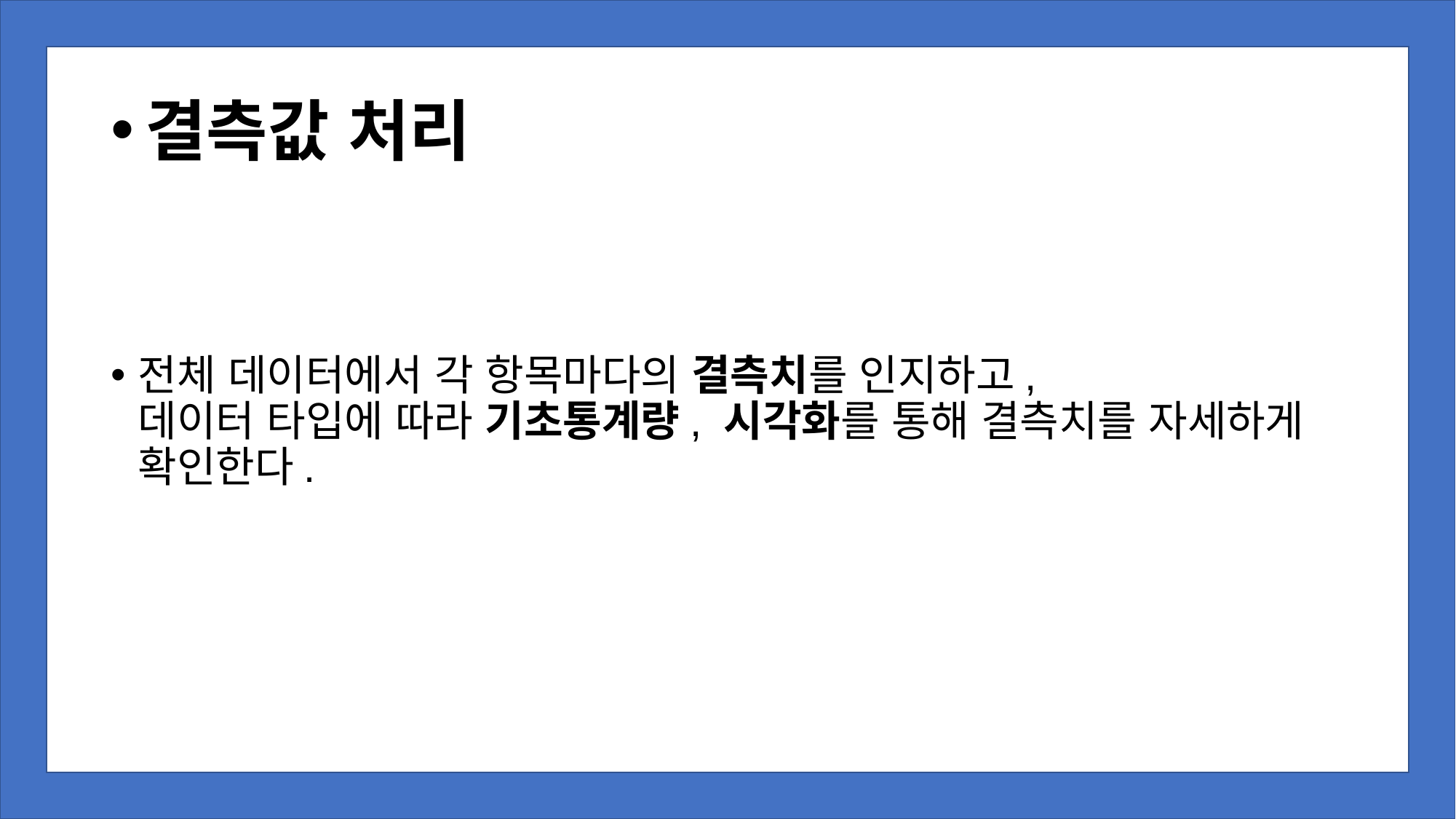

결측값 처리
전체 데이터에서 각 항목마다의 결측치를 인지하고,
데이터 타입에 따라 기초통계량, 시각화를 통해 결측치를 자세하게 확인한다.